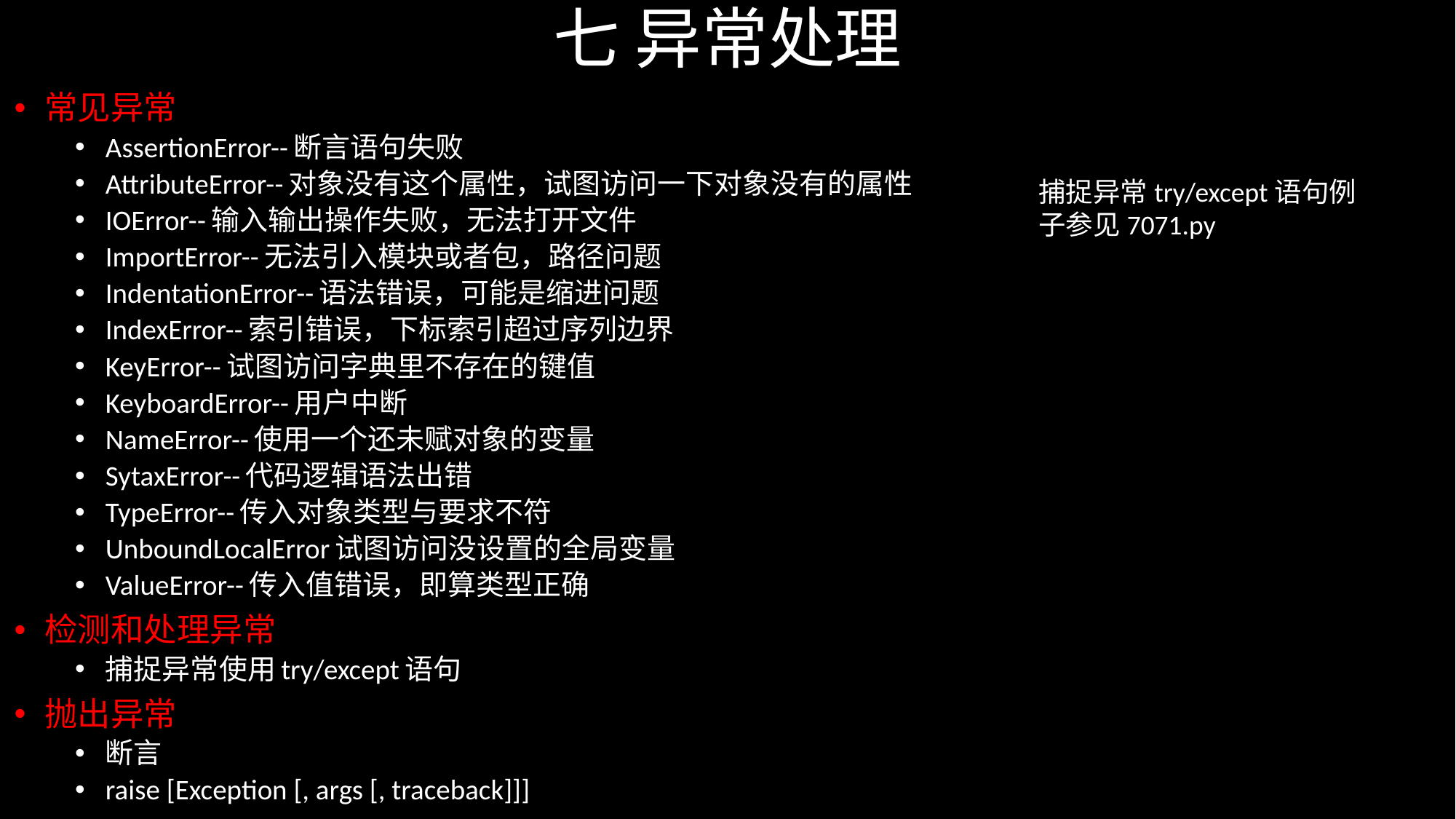

# 七 异常处理
常见异常
AssertionError--断言语句失败
AttributeError--对象没有这个属性，试图访问一下对象没有的属性
IOError--输入输出操作失败，无法打开文件
ImportError--无法引入模块或者包，路径问题
IndentationError--语法错误，可能是缩进问题
IndexError--索引错误，下标索引超过序列边界
KeyError--试图访问字典里不存在的键值
KeyboardError--用户中断
NameError--使用一个还未赋对象的变量
SytaxError--代码逻辑语法出错
TypeError--传入对象类型与要求不符
UnboundLocalError试图访问没设置的全局变量
ValueError--传入值错误，即算类型正确
检测和处理异常
捕捉异常使用try/except语句
抛出异常
断言
raise [Exception [, args [, traceback]]]
捕捉异常try/except语句例子参见7071.py